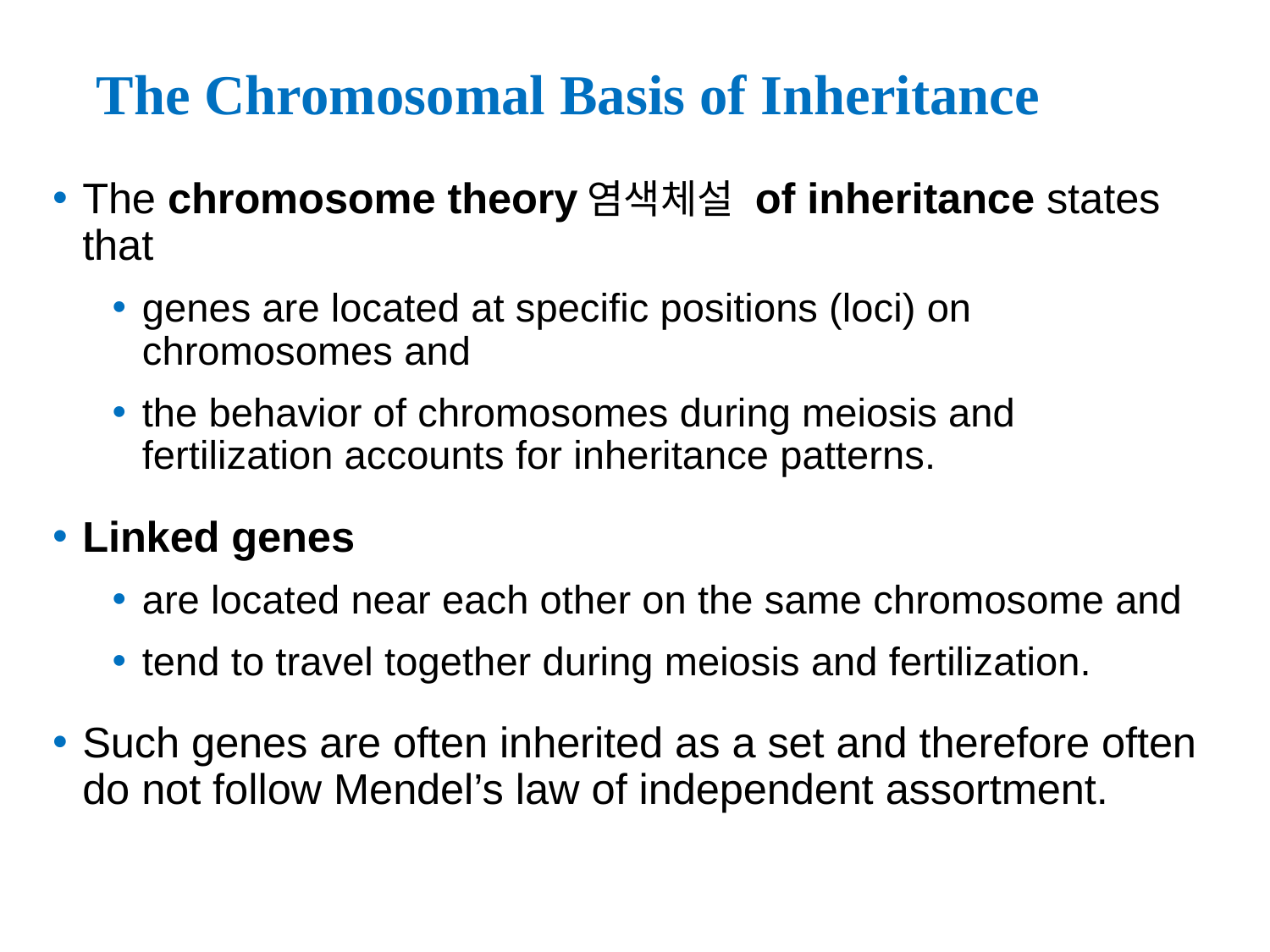

# The Chromosomal Basis of Inheritance
The chromosome theory염색체설 of inheritance states that
genes are located at specific positions (loci) on chromosomes and
the behavior of chromosomes during meiosis and fertilization accounts for inheritance patterns.
Linked genes
are located near each other on the same chromosome and
tend to travel together during meiosis and fertilization.
Such genes are often inherited as a set and therefore often do not follow Mendel’s law of independent assortment.